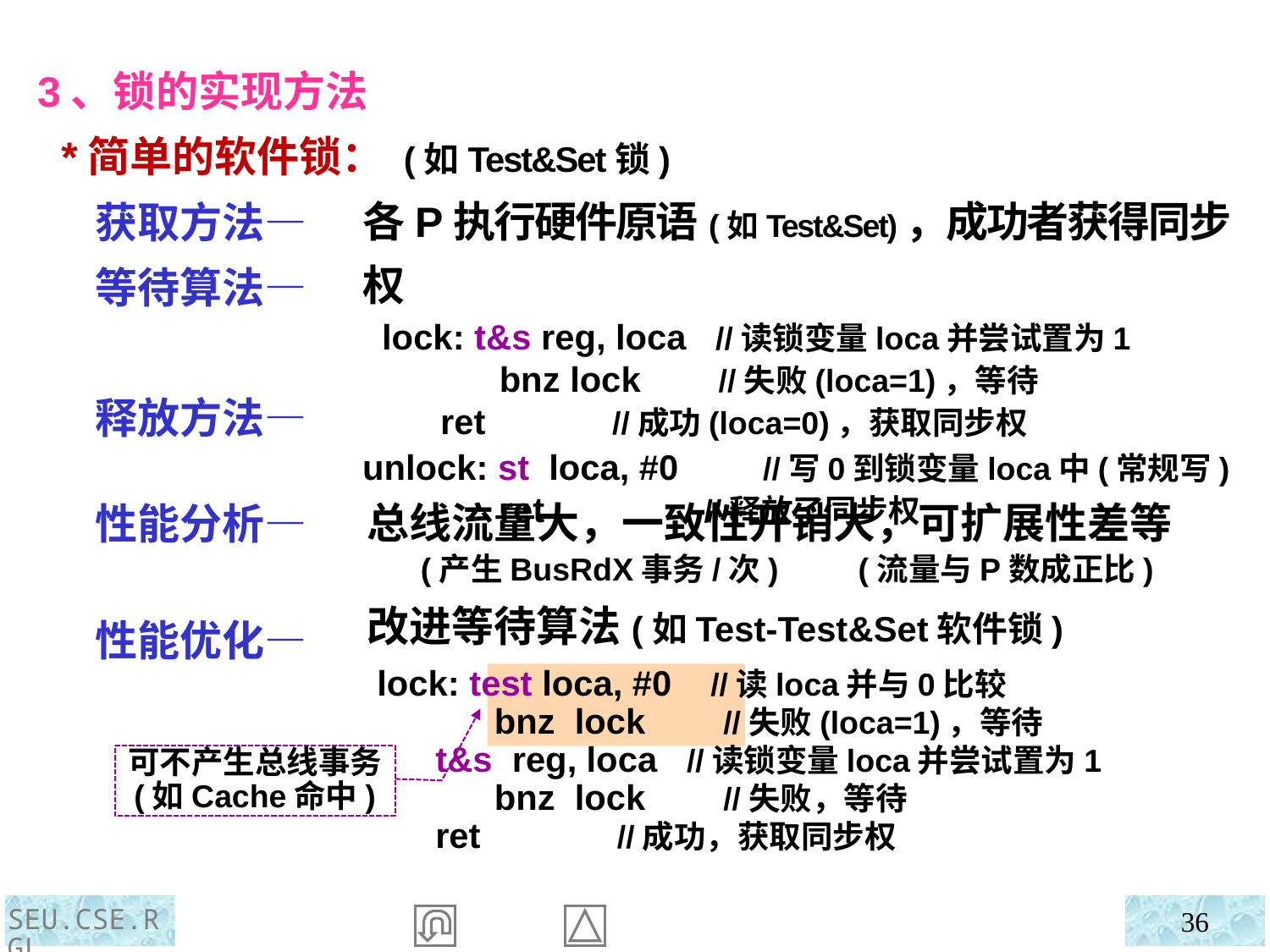

3、锁的实现方法
  *简单的软件锁： (如Test&Set锁)
     获取方法—
     等待算法—

     释放方法—
     性能分析—

     性能优化—
各P执行硬件原语(如Test&Set)，成功者获得同步权
  lock: t&s reg, loca   //读锁变量loca并尝试置为1
  	 bnz lock        //失败(loca=1)，等待
        ret             //成功(loca=0)，获取同步权
unlock: st  loca, #0	  //写0到锁变量loca中(常规写)
	 ret	         //释放了同步权
总线流量大，一致性开销大，可扩展性差等
      (产生BusRdX事务/次)         (流量与P数成正比)
改进等待算法(如Test-Test&Set软件锁)
 lock: test loca, #0    //读loca并与0比较
	bnz  lock        //失败(loca=1)，等待
       t&s  reg, loca   //读锁变量loca并尝试置为1
	bnz  lock        //失败，等待
       ret              //成功，获取同步权

可不产生总线事务
(如Cache命中)
SEU.CSE.RGL
36